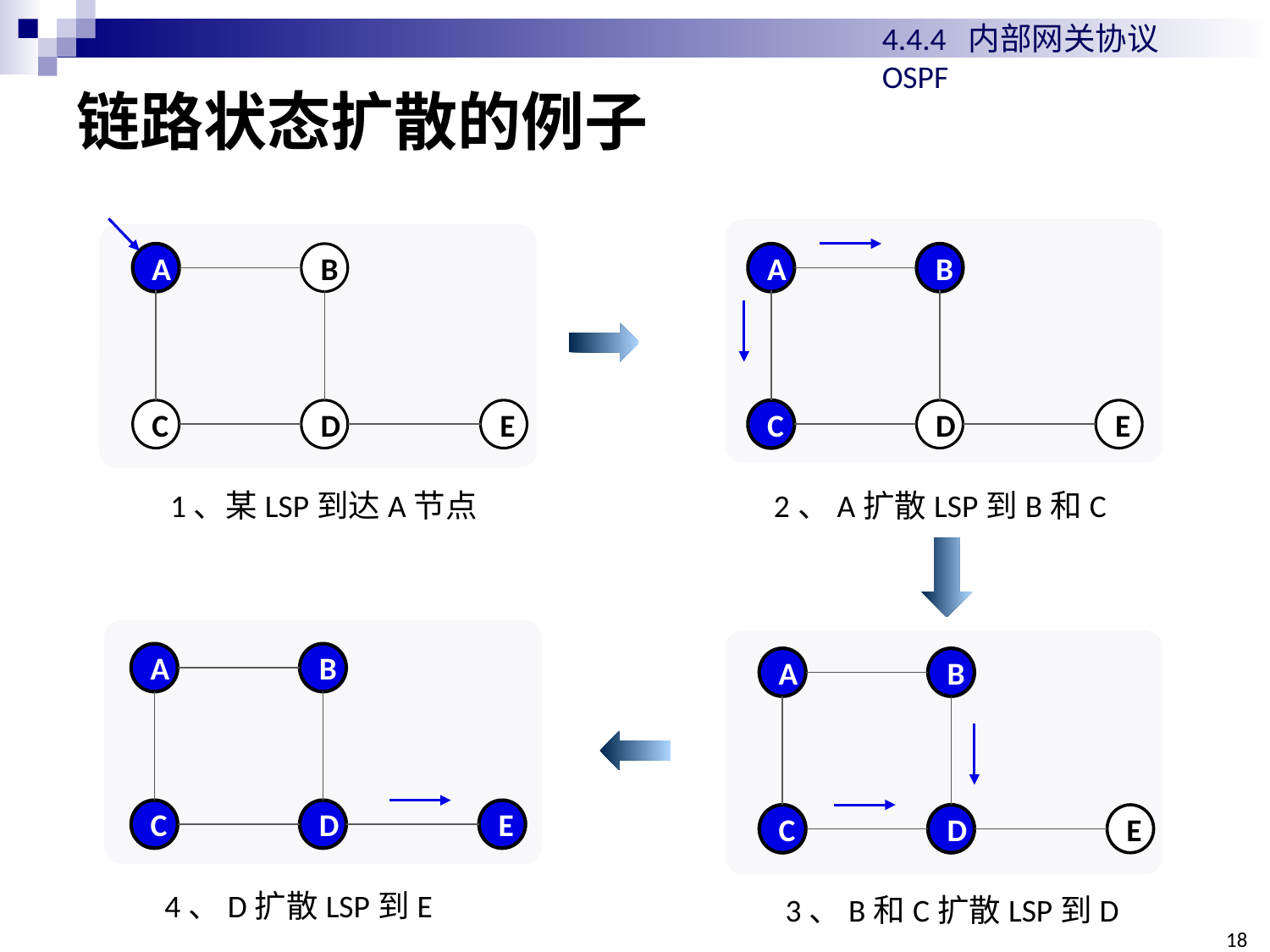

4.4.4  内部网关协议OSPF
# 链路状态扩散的例子

A
B
C
D
E
1、某LSP到达A节点

A
B
C
D
E
2、A扩散LSP到B和C

A
B
C
D
E
4、D扩散LSP到E

A
B
C
D
E
3、B和C扩散LSP到D

184